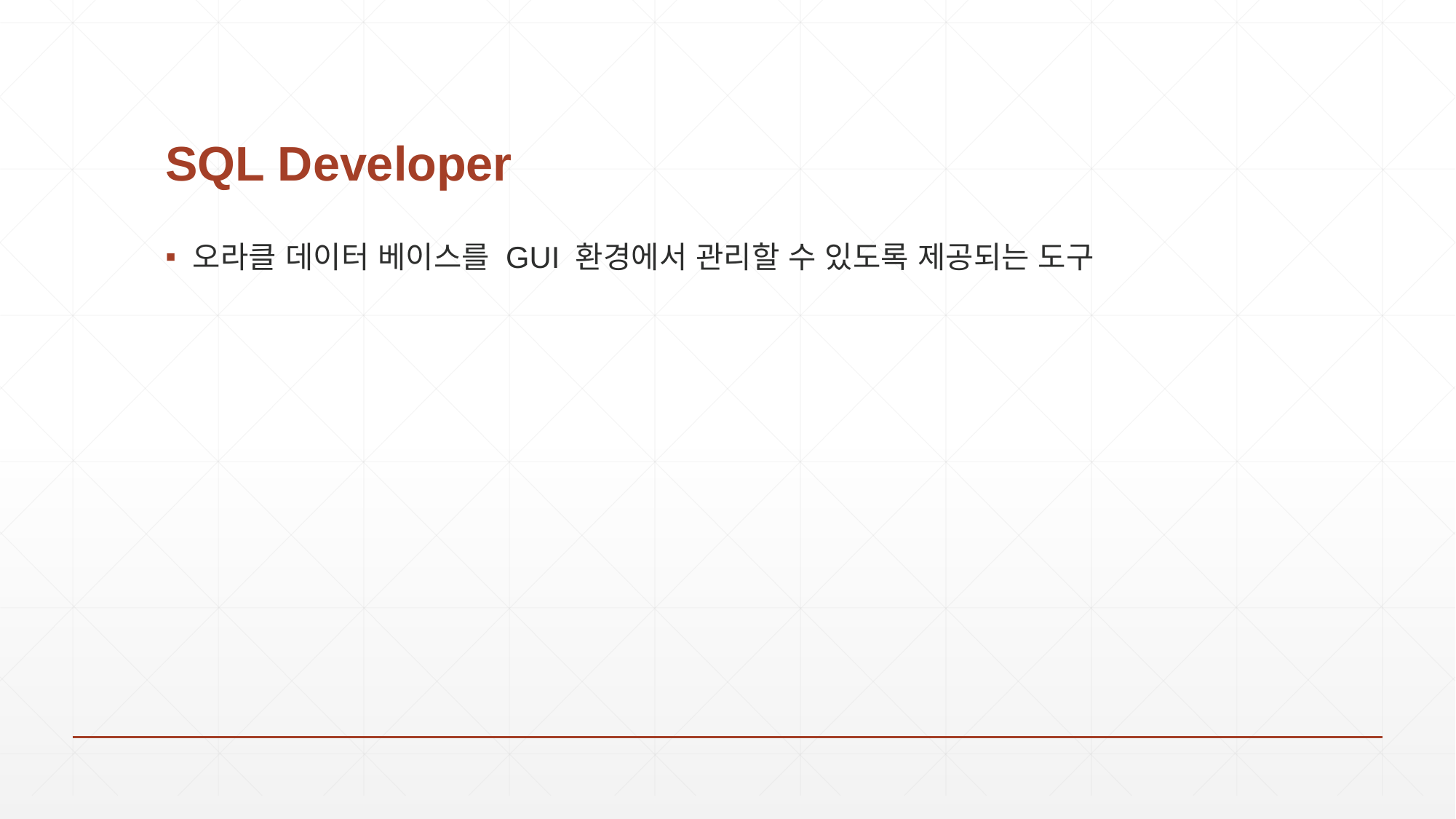

# SQL Developer
오라클 데이터 베이스를 GUI 환경에서 관리할 수 있도록 제공되는 도구